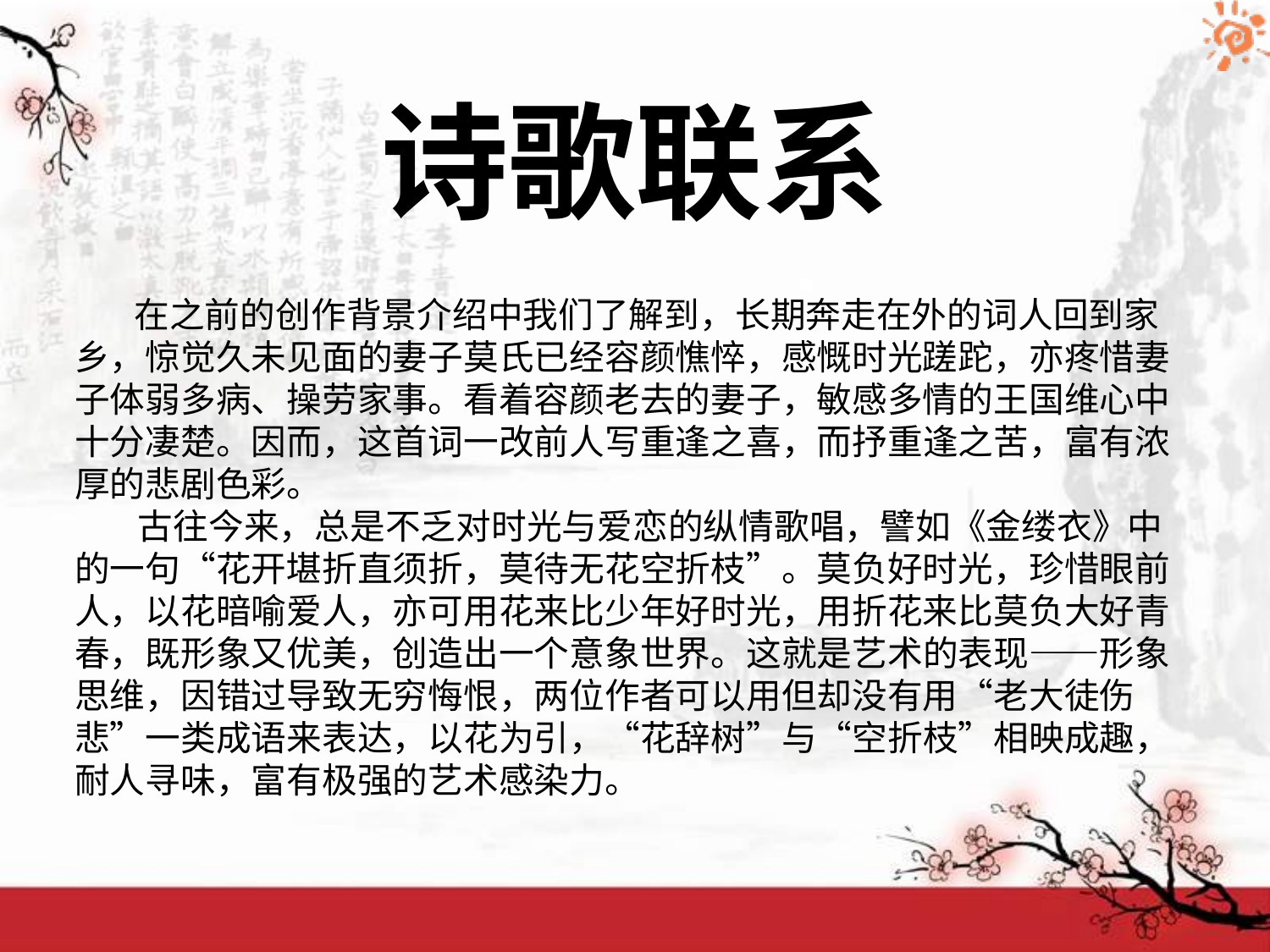

诗歌联系
       在之前的创作背景介绍中我们了解到，长期奔走在外的词人回到家乡，惊觉久未见面的妻子莫氏已经容颜憔悴，感慨时光蹉跎，亦疼惜妻子体弱多病、操劳家事。看着容颜老去的妻子，敏感多情的王国维心中十分凄楚。因而，这首词一改前人写重逢之喜，而抒重逢之苦，富有浓厚的悲剧色彩。
       古往今来，总是不乏对时光与爱恋的纵情歌唱，譬如《金缕衣》中的一句“花开堪折直须折，莫待无花空折枝”。莫负好时光，珍惜眼前人，以花暗喻爱人，亦可用花来比少年好时光，用折花来比莫负大好青春，既形象又优美，创造出一个意象世界。这就是艺术的表现——形象思维，因错过导致无穷悔恨，两位作者可以用但却没有用“老大徒伤悲”一类成语来表达，以花为引，“花辞树”与“空折枝”相映成趣，耐人寻味，富有极强的艺术感染力。